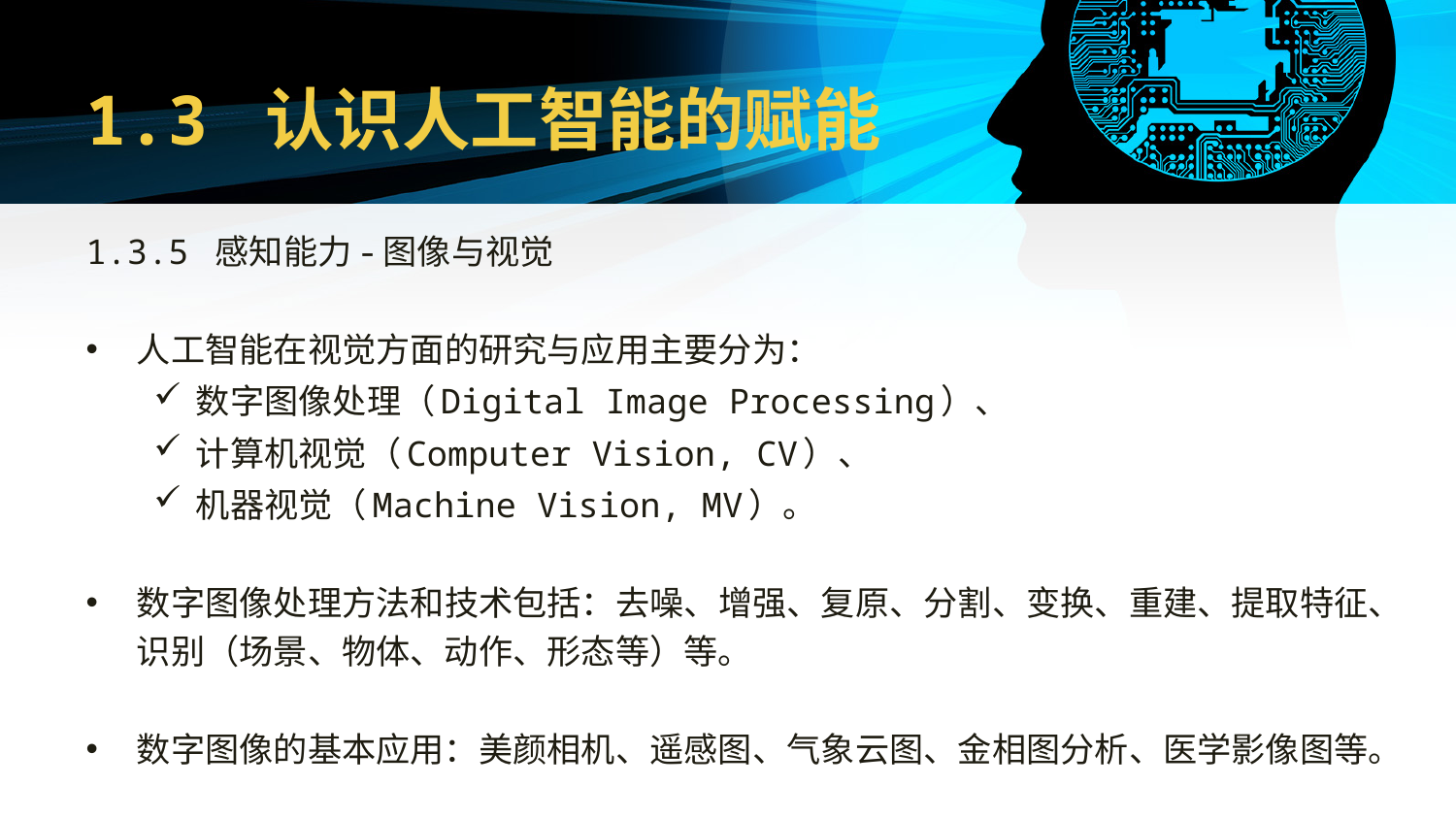

# 1.3 认识人工智能的赋能
1.3.5 感知能力-图像与视觉

人工智能在视觉方面的研究与应用主要分为：
数字图像处理（Digital Image Processing）、
计算机视觉（Computer Vision, CV）、
机器视觉（Machine Vision, MV）。

数字图像处理方法和技术包括：去噪、增强、复原、分割、变换、重建、提取特征、识别（场景、物体、动作、形态等）等。

数字图像的基本应用：美颜相机、遥感图、气象云图、金相图分析、医学影像图等。